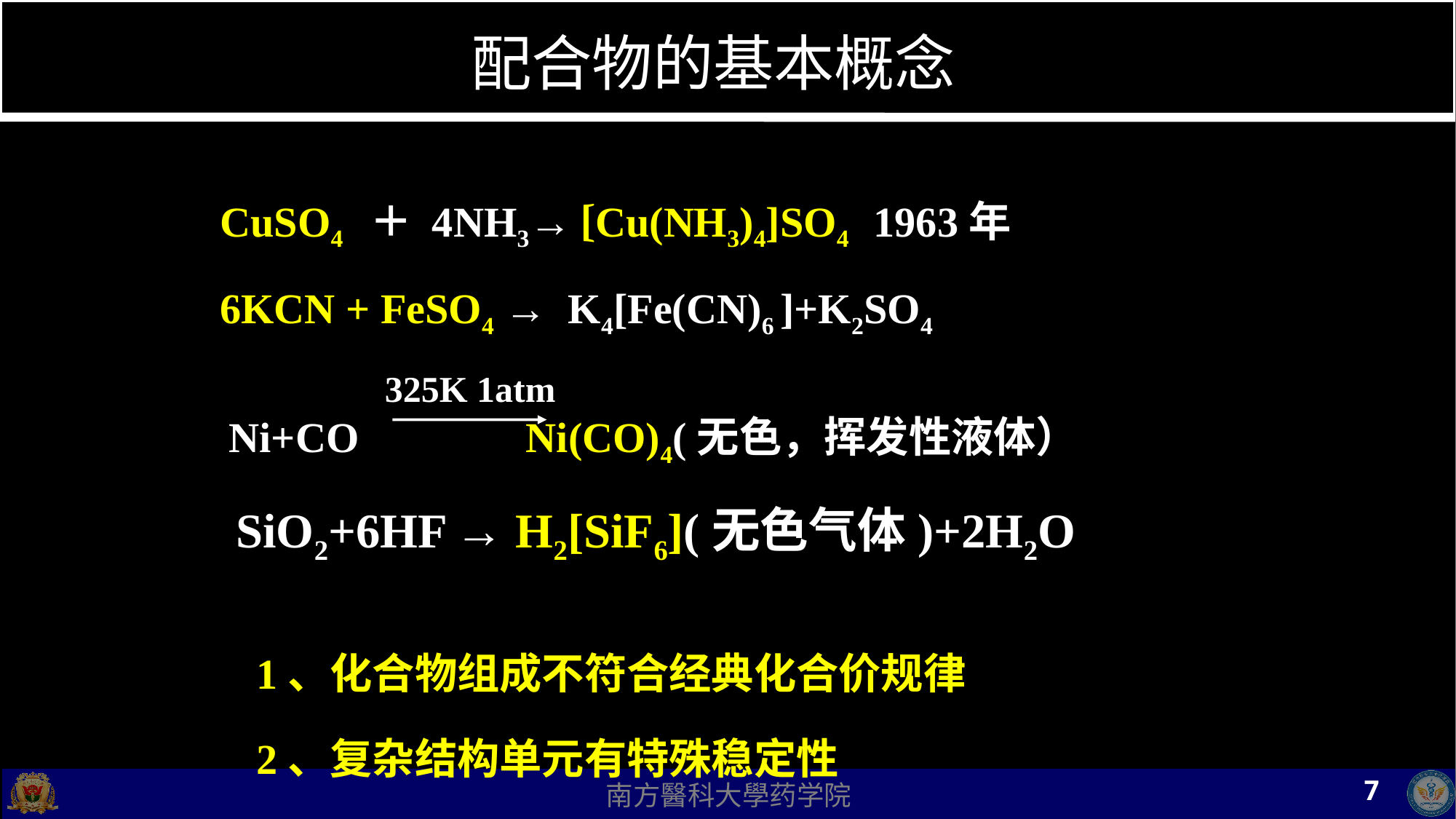

# 配合物的基本概念
CuSO4  ＋ 4NH3→ [Cu(NH3)4]SO4   1963年
6KCN + FeSO4 →  K4[Fe(CN)6 ]+K2SO4
325K 1atm
Ni+CO                           Ni(CO)4(无色，挥发性液体）

SiO2+6HF → H2[SiF6](无色气体)+2H2O
1、化合物组成不符合经典化合价规律
2、复杂结构单元有特殊稳定性
7